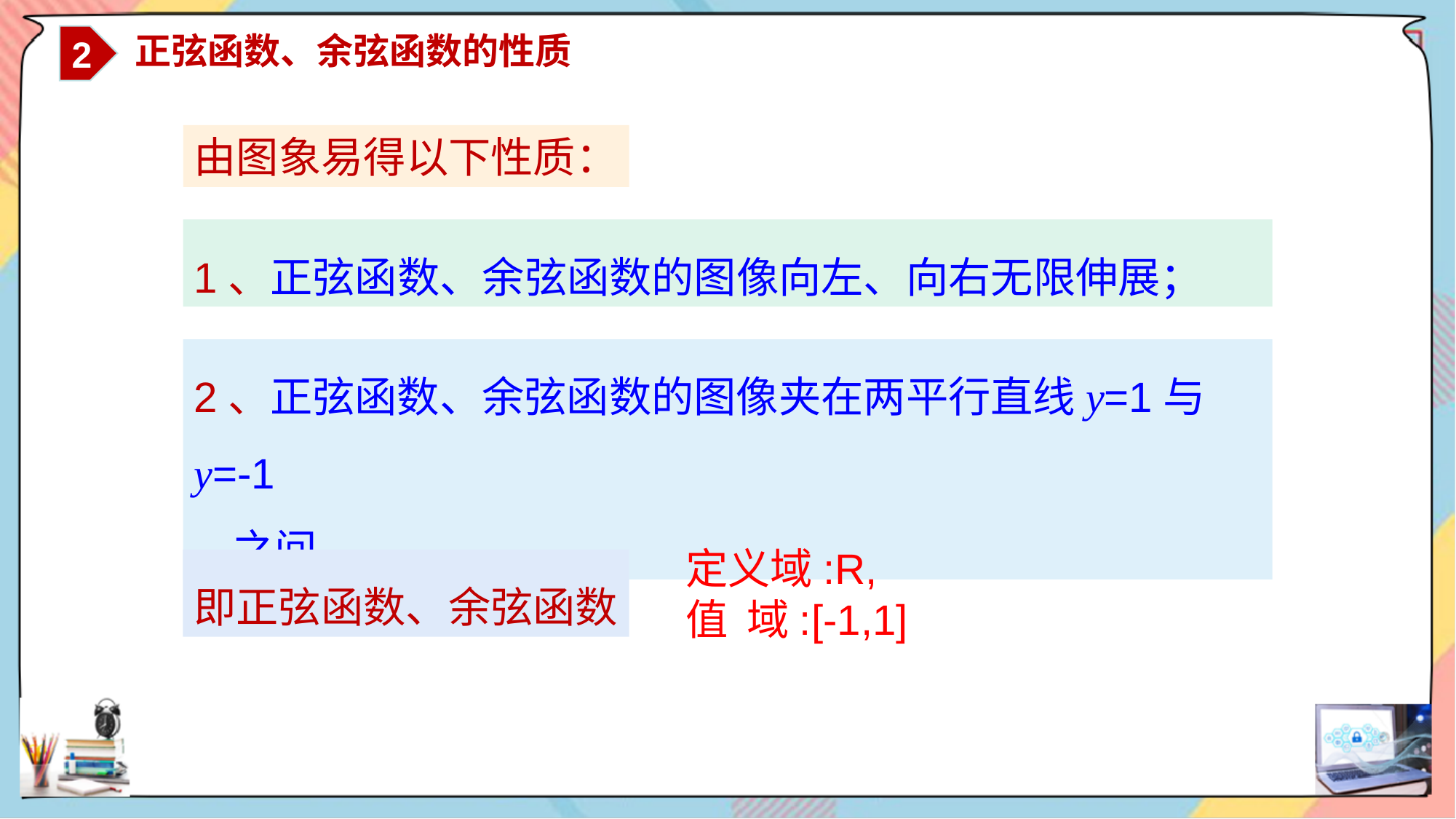

2
 正弦函数、余弦函数的性质
由图象易得以下性质：
1、正弦函数、余弦函数的图像向左、向右无限伸展；
2、正弦函数、余弦函数的图像夹在两平行直线y=1与y=-1
   之间.
定义域:R,
值  域:[-1,1]
即正弦函数、余弦函数